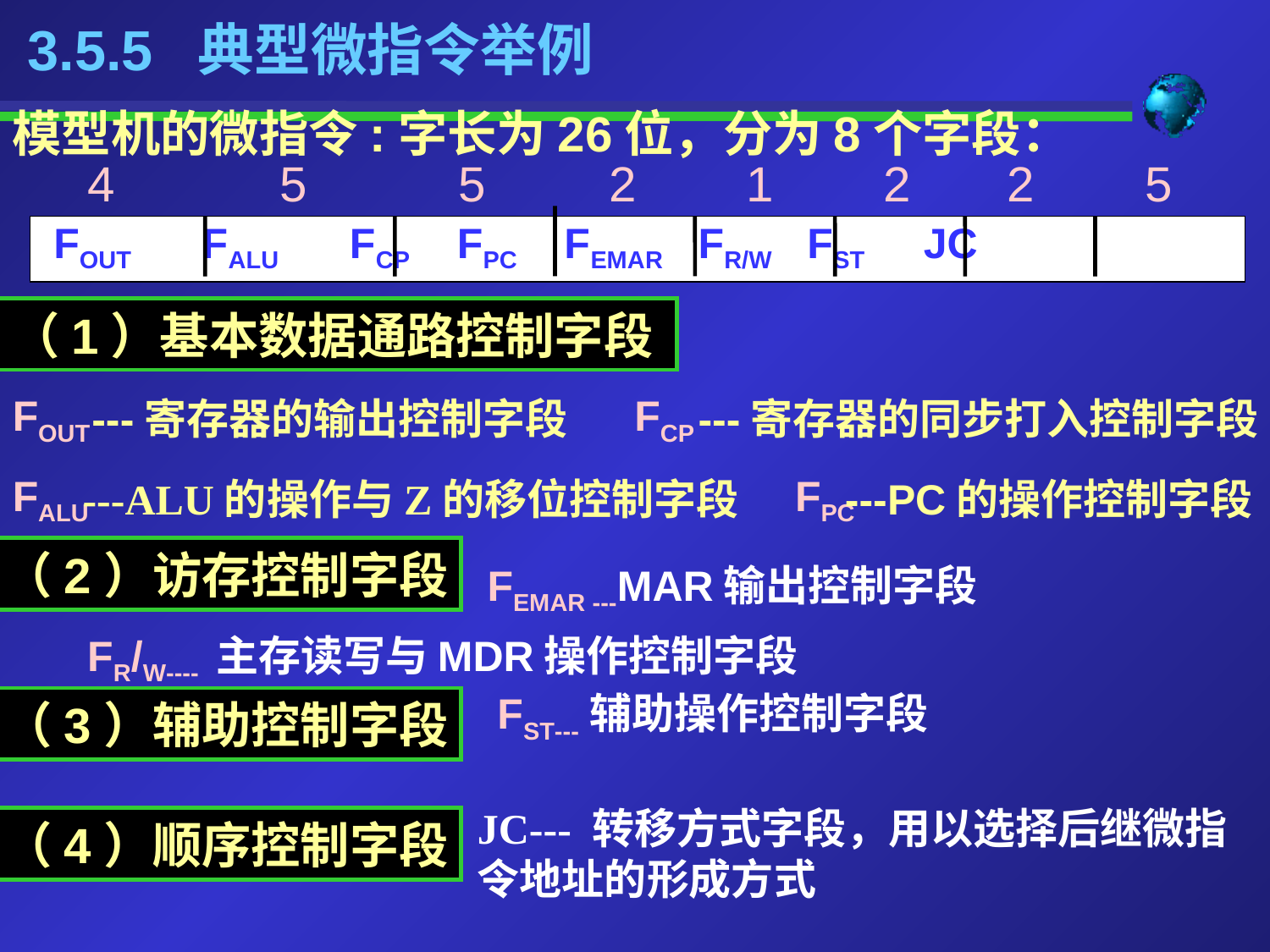

3.5.5  典型微指令举例
模型机的微指令:字长为26位，分为8个字段：
4            5           5         2        1        2       2        5

  FOUT      FALU      FCP    FPC    FEMAR   FR/W   FST     JC

（1）基本数据通路控制字段
FOUT
---寄存器的输出控制字段
FCP
---寄存器的同步打入控制字段
FALU
---ALU的操作与Z的移位控制字段
FPC
---PC的操作控制字段
（2）访存控制字段
FEMAR ---MAR输出控制字段
FR/W---- 主存读写与MDR操作控制字段
（3）辅助控制字段
FST---辅助操作控制字段

JC--- 转移方式字段，用以选择后继微指令地址的形成方式
（4）顺序控制字段
90